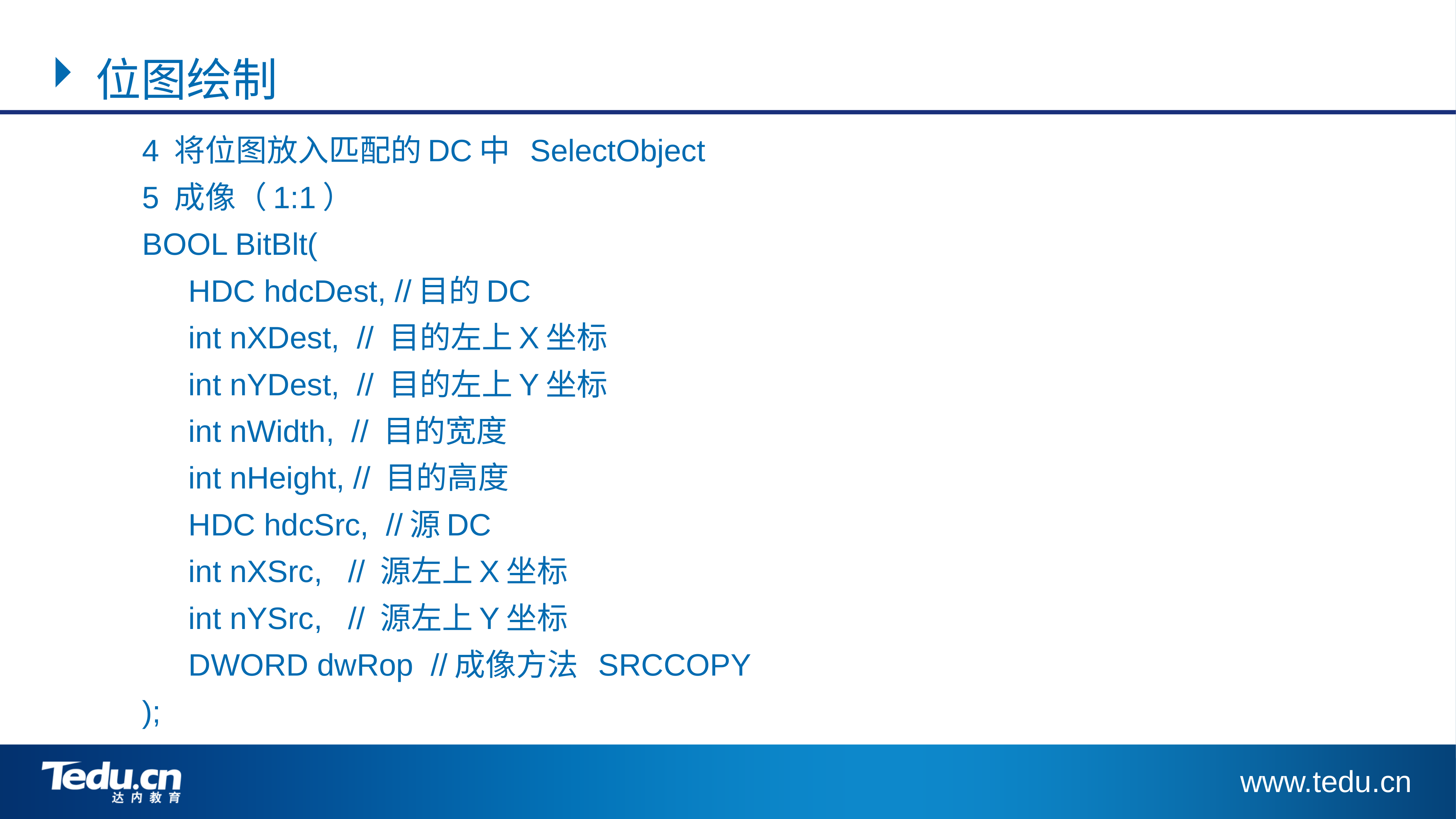

位图绘制
	4 将位图放入匹配的DC中  SelectObject
	5 成像（1:1）
	BOOL BitBlt(
		HDC hdcDest, //目的DC
		int nXDest,  // 目的左上X坐标
		int nYDest,  // 目的左上Y坐标
		int nWidth,  // 目的宽度
		int nHeight, // 目的高度
		HDC hdcSrc,  //源DC
		int nXSrc,   // 源左上X坐标
		int nYSrc,   // 源左上Y坐标
		DWORD dwRop  //成像方法  SRCCOPY
	);